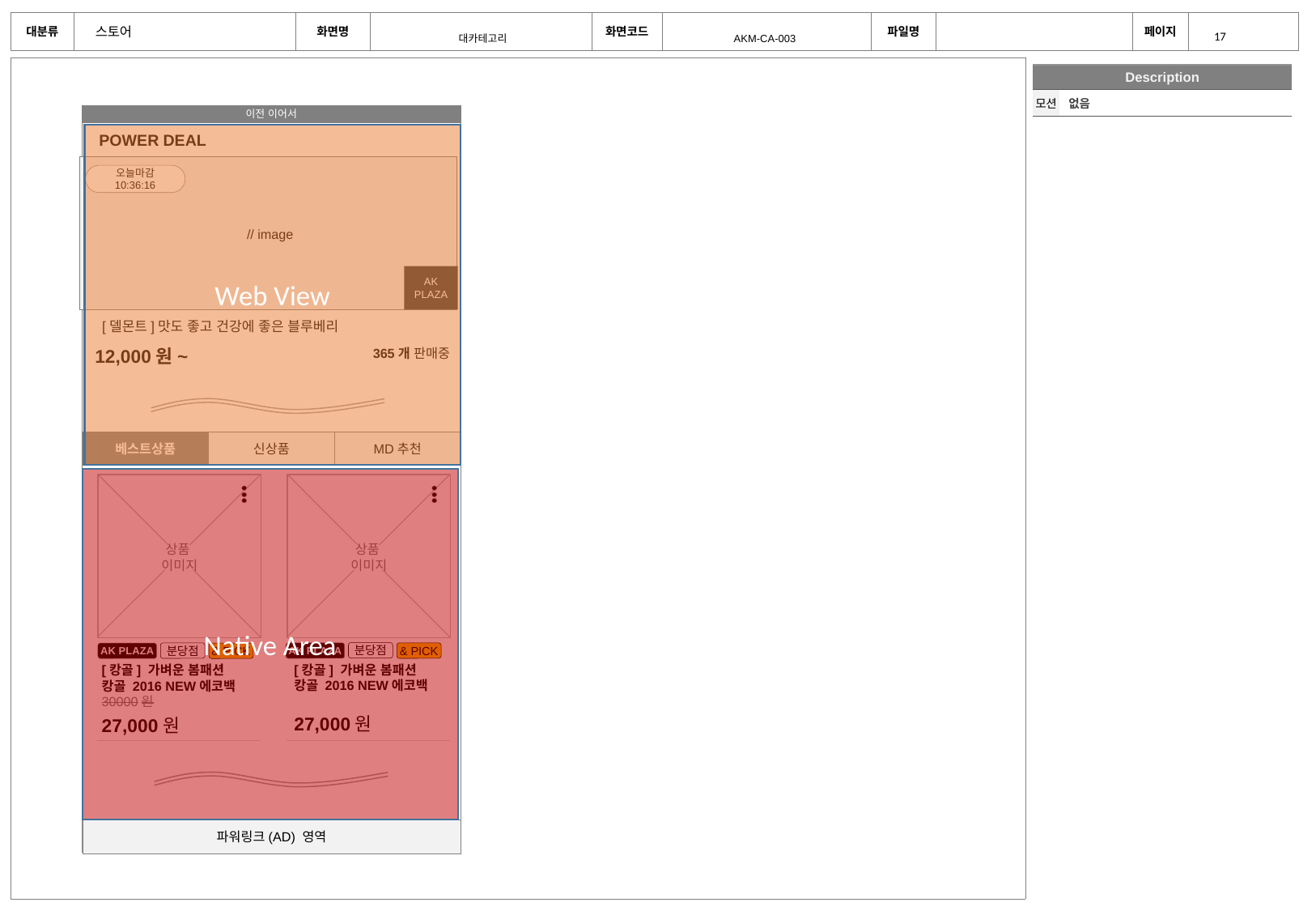

대카테고리
AKM-CA-003
| Description |  |
| --- | --- |
| 모션 | 없음 |

이전 이어서
Web View
POWER DEAL

오늘마감 10:36:16
// image
AK
PLAZA
[델몬트]맛도 좋고 건강에 좋은 블루베리
12,000원~
365개 판매중

베스트상품
신상품
MD추천
Native Area

상품
이미지

상품
이미지

분당점
분당점
AK PLAZA
& PICK
AK PLAZA
& PICK
[캉골] 가벼운 봄패션 캉골 2016 NEW에코백

27,000원
[캉골] 가벼운 봄패션 캉골 2016 NEW에코백
30000원

27,000원

파워링크(AD) 영역